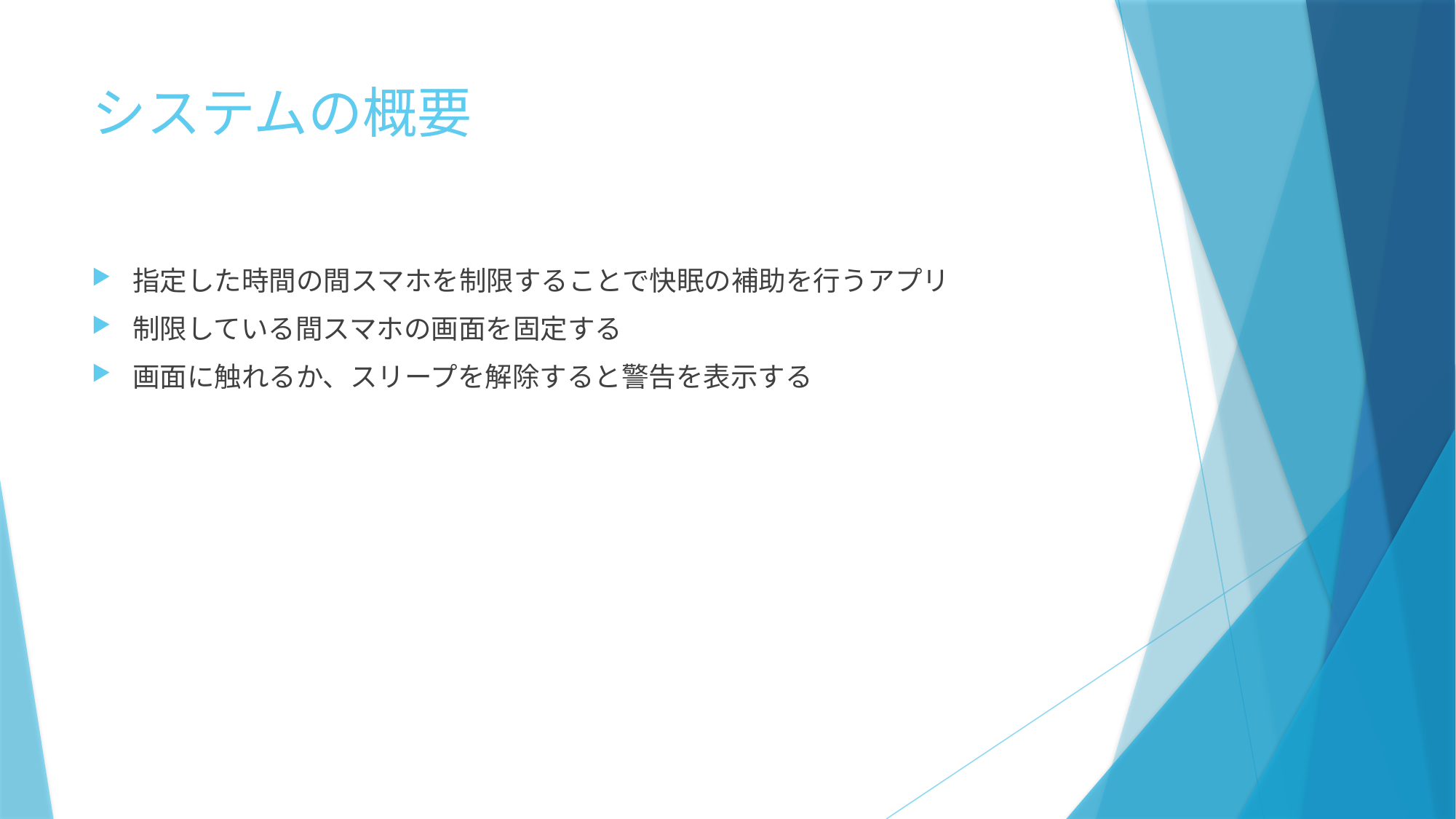

# システムの概要
指定した時間の間スマホを制限することで快眠の補助を行うアプリ
制限している間スマホの画面を固定する
画面に触れるか、スリープを解除すると警告を表示する